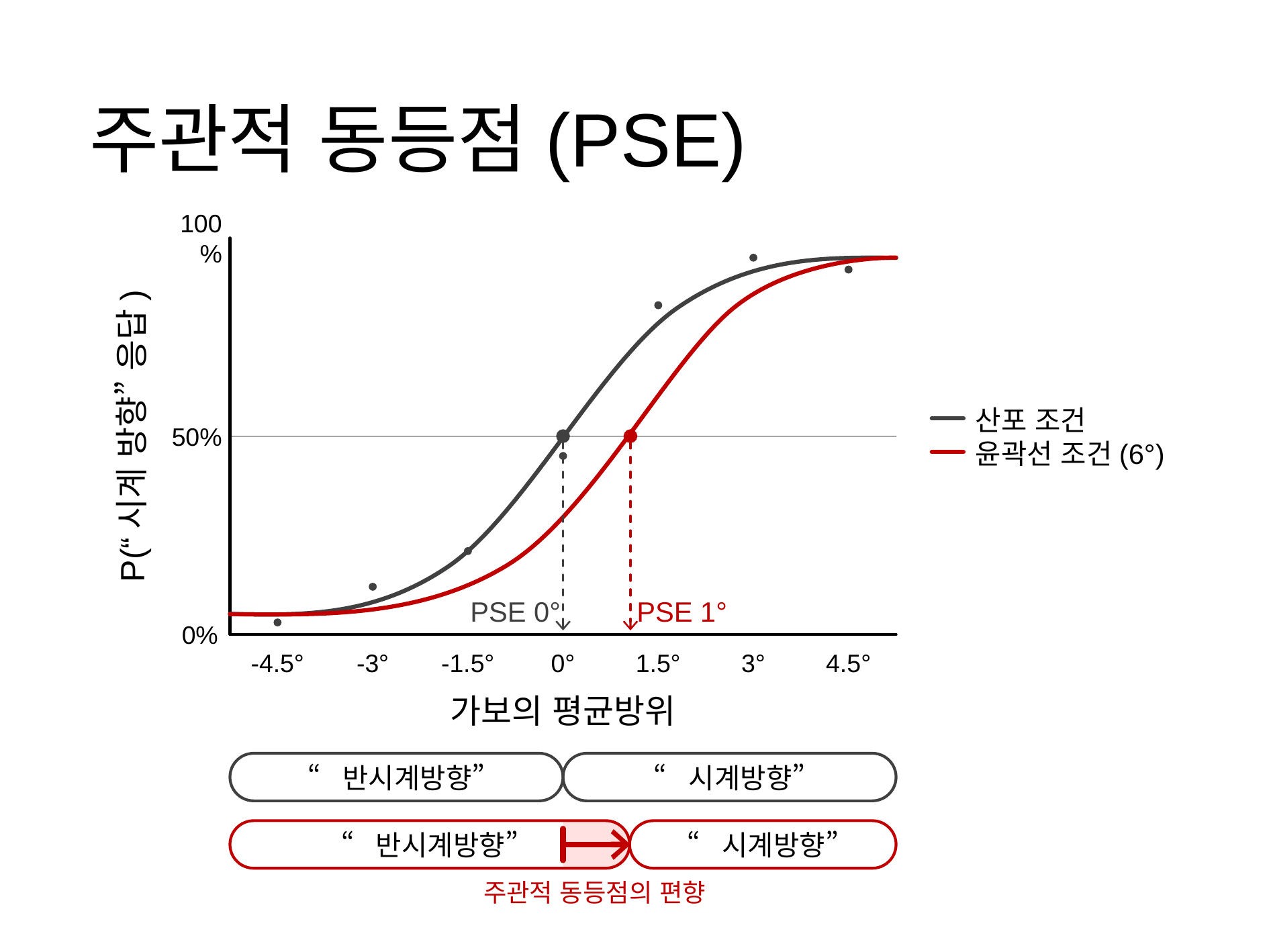

# 주관적 동등점(PSE)
100%
P(“시계 방향” 응답)
50%
0%
-4.5°
-3°
-1.5°
0°
1.5°
3°
4.5°
가보의 평균방위

산포 조건
윤곽선 조건(6°)
PSE 0°
PSE 1°
“반시계방향”
“시계방향”
“반시계방향”
“시계방향”

주관적 동등점의 편향